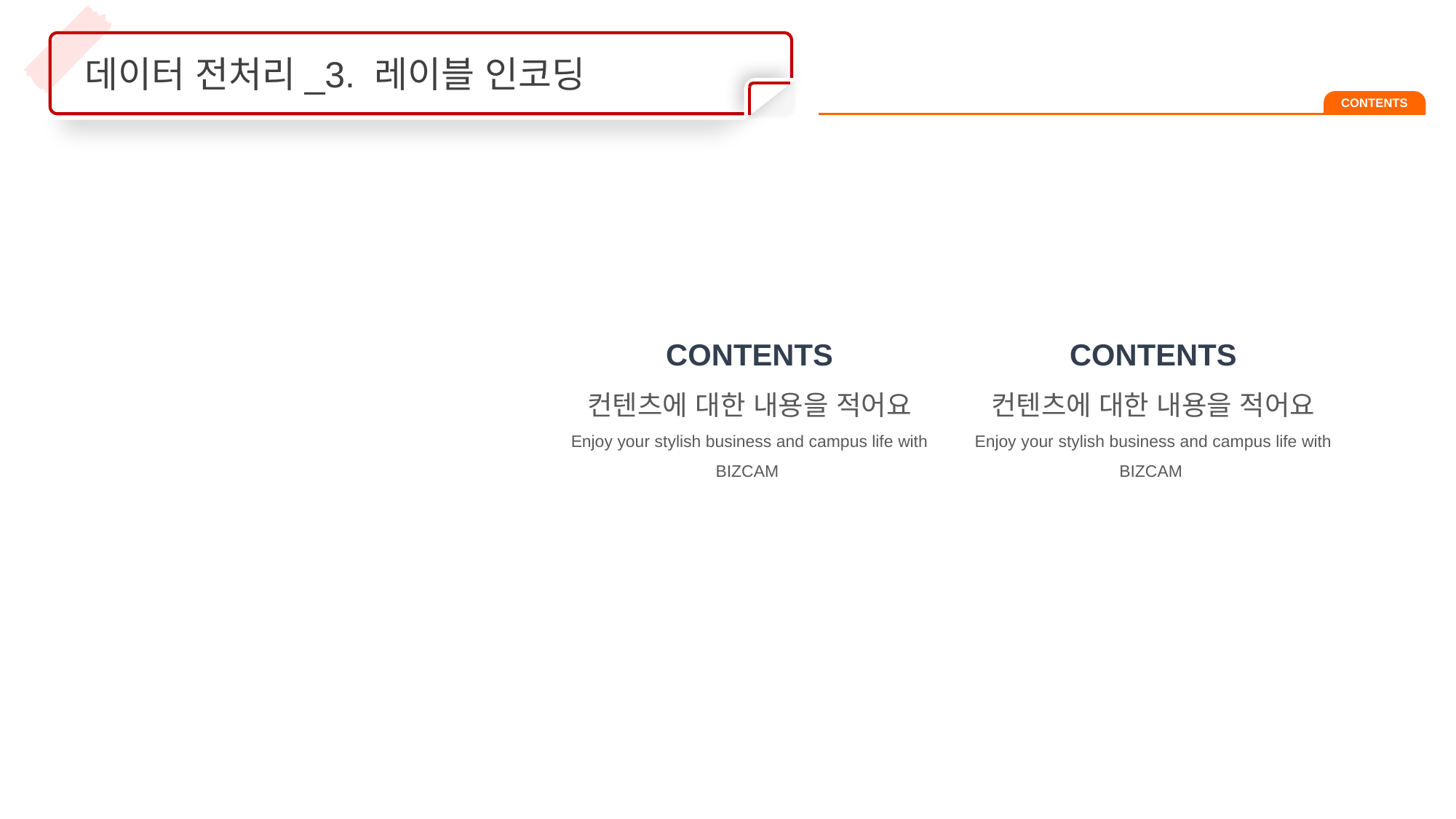

데이터 전처리_3. 레이블 인코딩

CONTENTS
CONTENTS
컨텐츠에 대한 내용을 적어요
Enjoy your stylish business and campus life with BIZCAM
CONTENTS
컨텐츠에 대한 내용을 적어요
Enjoy your stylish business and campus life with BIZCAM